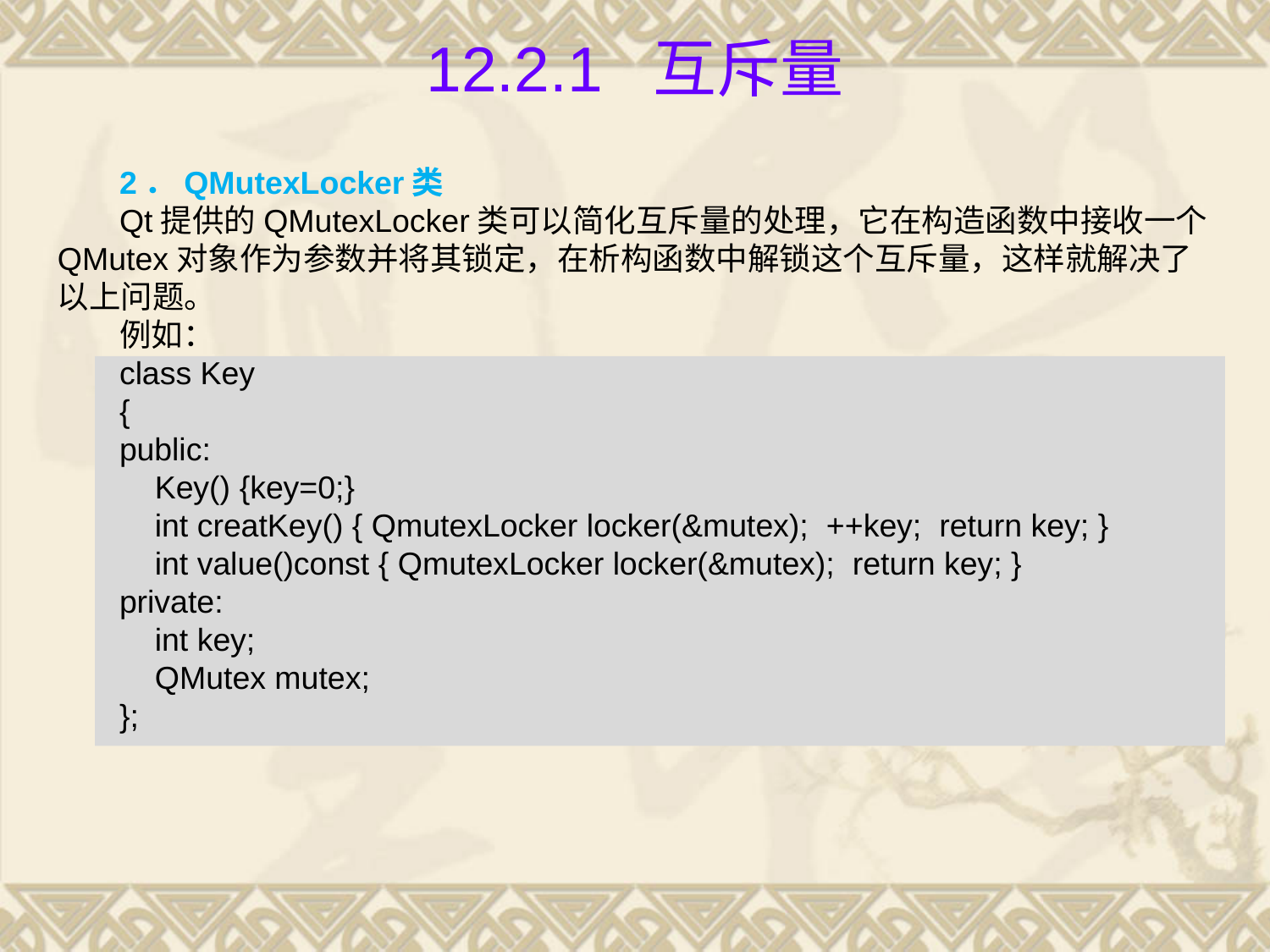

# 12.2.1  互斥量
2．QMutexLocker类
Qt提供的QMutexLocker类可以简化互斥量的处理，它在构造函数中接收一个QMutex对象作为参数并将其锁定，在析构函数中解锁这个互斥量，这样就解决了以上问题。
例如：
class Key
{
public:
    Key() {key=0;}
    int creatKey() { QmutexLocker locker(&mutex);  ++key;  return key; }
    int value()const { QmutexLocker locker(&mutex);  return key; }
private:
    int key;
    QMutex mutex;
};